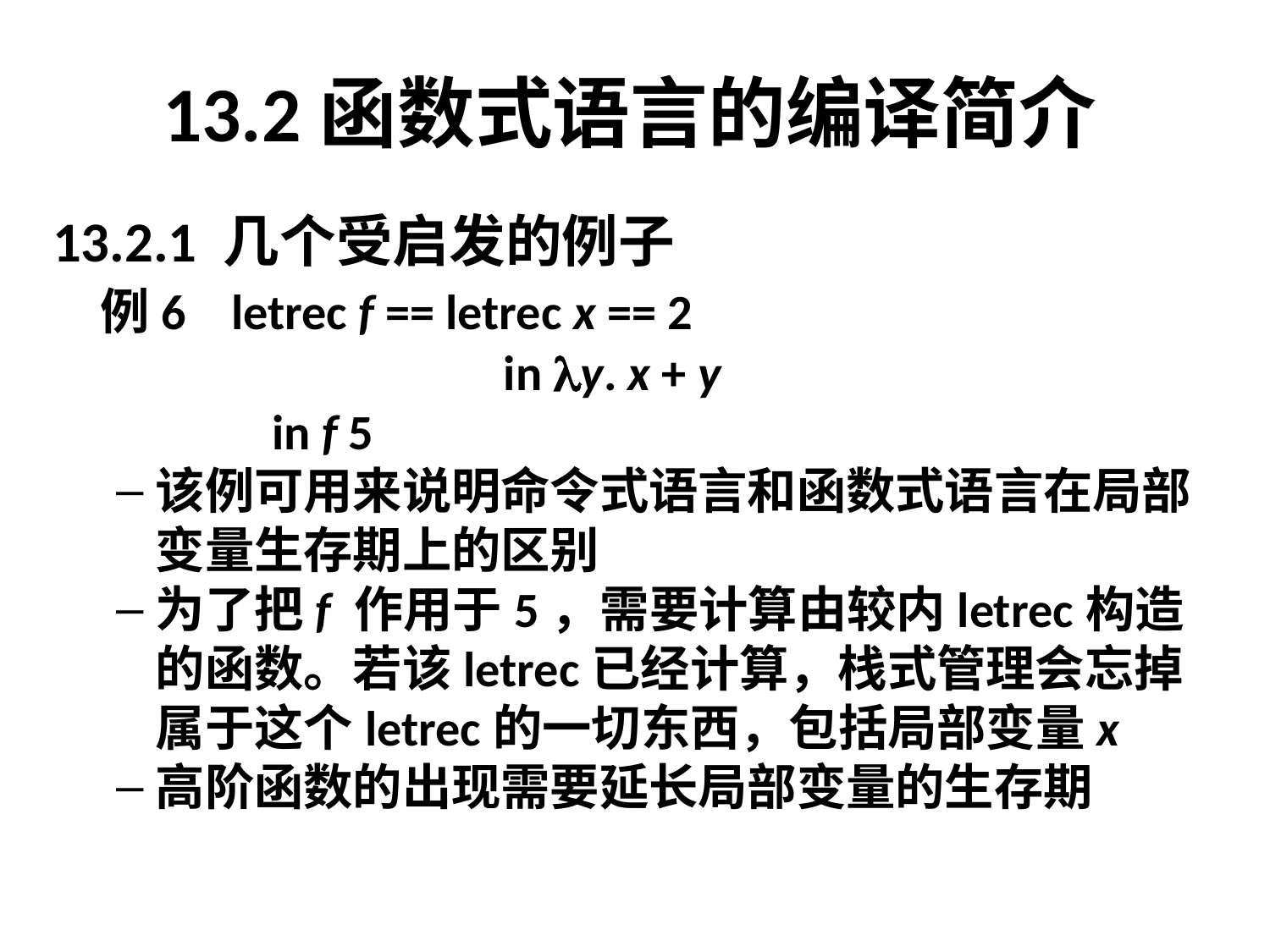

# 13.2函数式语言的编译简介
13.2.1 几个受启发的例子
	例6    letrec f == letrec x == 2
				  in λy. x + y
		    in f 5
该例可用来说明命令式语言和函数式语言在局部变量生存期上的区别
为了把f 作用于5，需要计算由较内letrec构造的函数。若该letrec已经计算，栈式管理会忘掉属于这个letrec的一切东西，包括局部变量x
高阶函数的出现需要延长局部变量的生存期